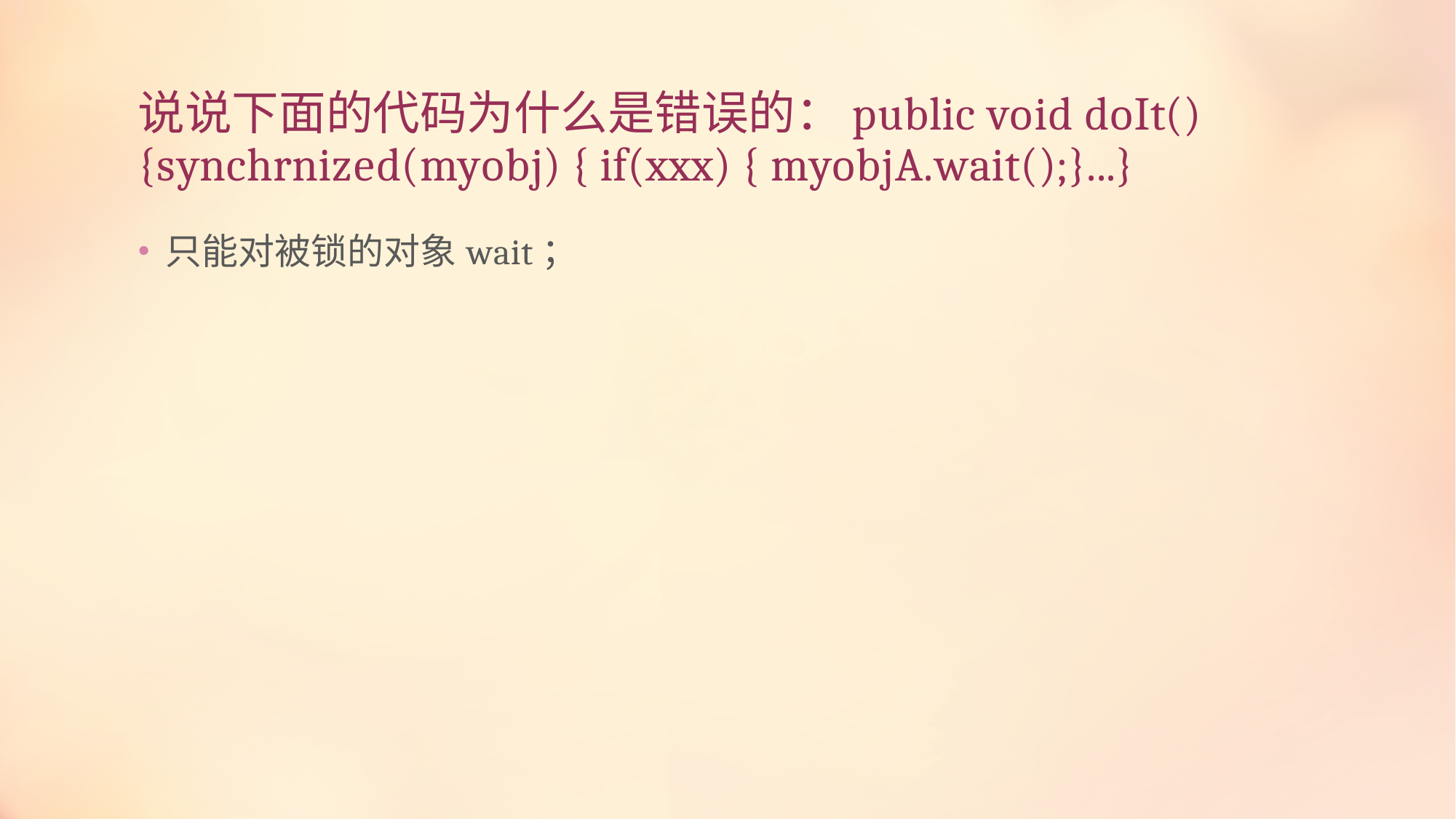

# 说说下面的代码为什么是错误的：public void doIt() {synchrnized(myobj) { if(xxx) { myobjA.wait();}...}
只能对被锁的对象wait；